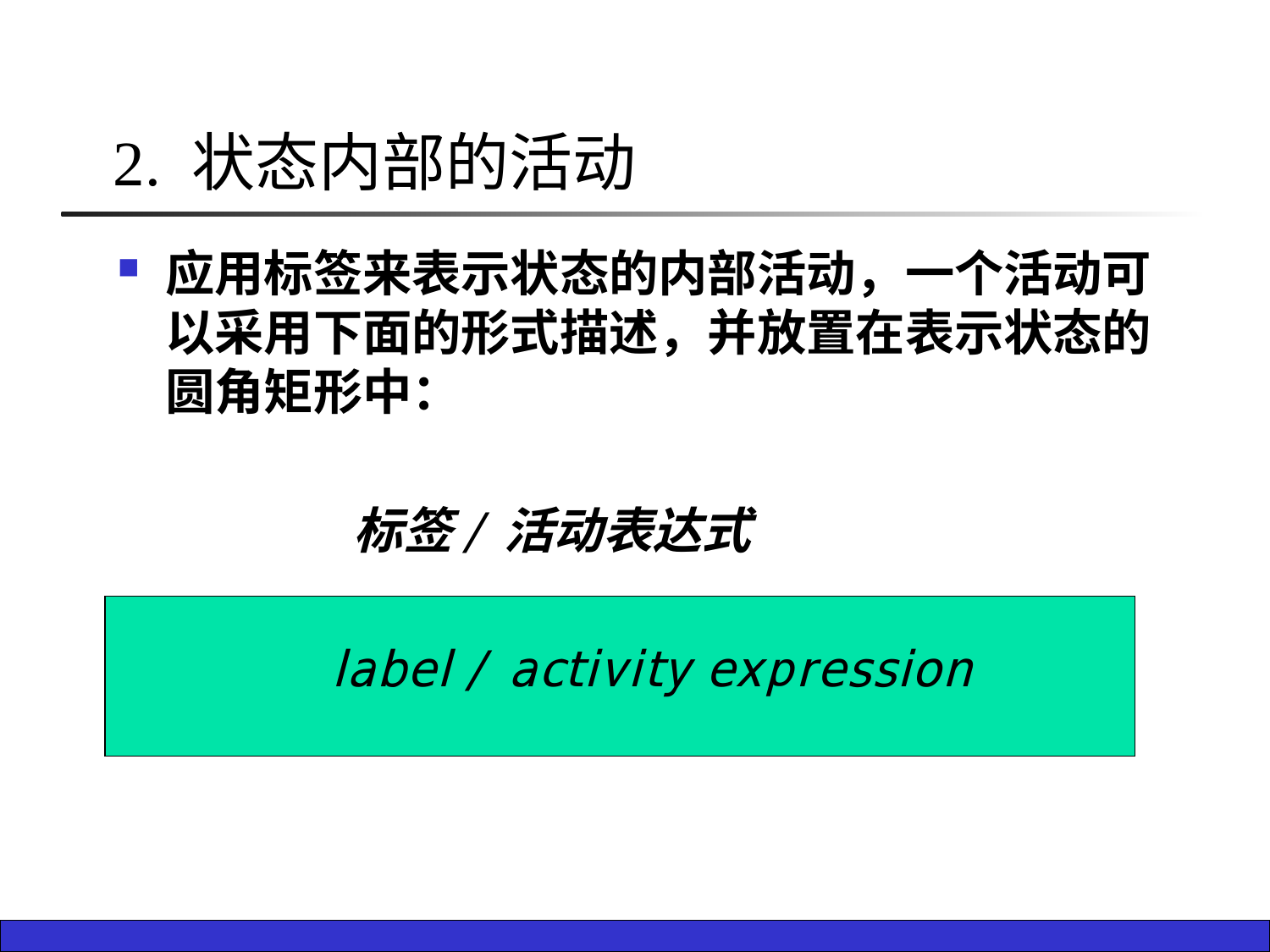

# 2. 状态内部的活动
应用标签来表示状态的内部活动，一个活动可以采用下面的形式描述，并放置在表示状态的圆角矩形中：

                    标签/活动表达式

               label / activity expression